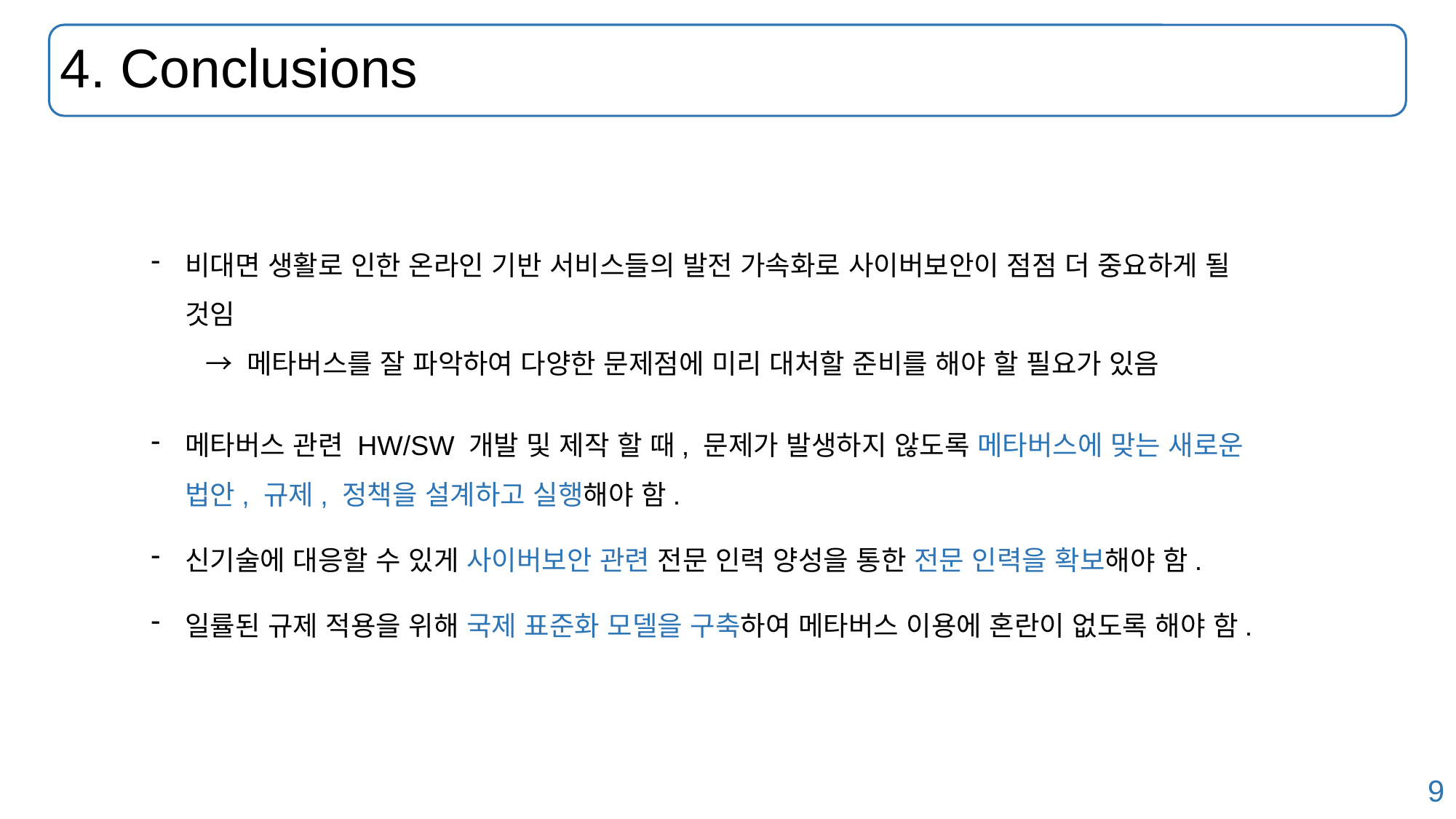

# 4. Conclusions
비대면 생활로 인한 온라인 기반 서비스들의 발전 가속화로 사이버보안이 점점 더 중요하게 될 것임
→ 메타버스를 잘 파악하여 다양한 문제점에 미리 대처할 준비를 해야 할 필요가 있음

메타버스 관련 HW/SW 개발 및 제작 할 때, 문제가 발생하지 않도록 메타버스에 맞는 새로운 법안, 규제, 정책을 설계하고 실행해야 함.
신기술에 대응할 수 있게 사이버보안 관련 전문 인력 양성을 통한 전문 인력을 확보해야 함.
일률된 규제 적용을 위해 국제 표준화 모델을 구축하여 메타버스 이용에 혼란이 없도록 해야 함.